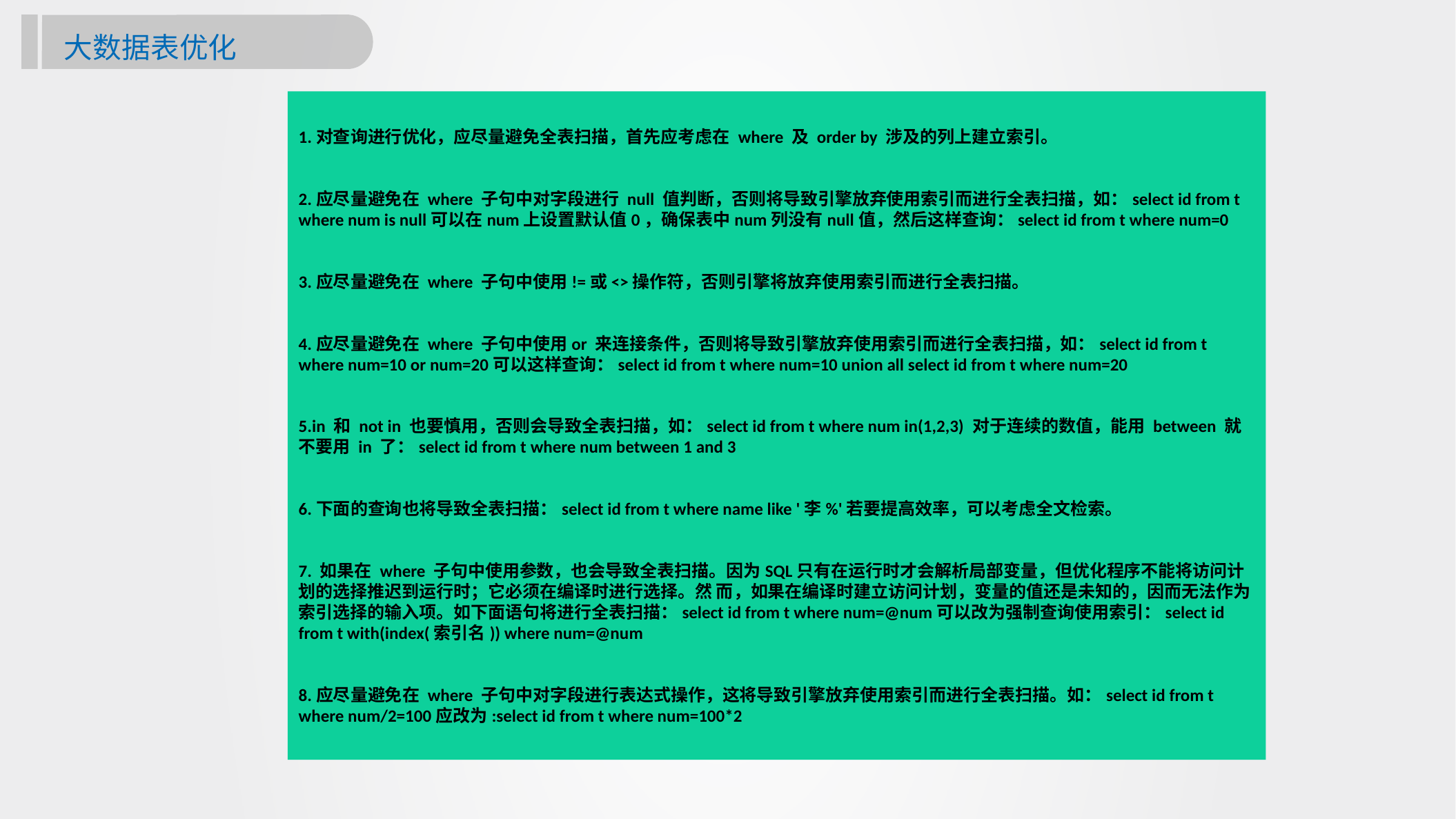

大数据表优化
1.对查询进行优化，应尽量避免全表扫描，首先应考虑在 where 及 order by 涉及的列上建立索引。

2.应尽量避免在 where 子句中对字段进行 null 值判断，否则将导致引擎放弃使用索引而进行全表扫描，如：select id from t where num is null可以在num上设置默认值0，确保表中num列没有null值，然后这样查询：select id from t where num=0

3.应尽量避免在 where 子句中使用!=或<>操作符，否则引擎将放弃使用索引而进行全表扫描。

4.应尽量避免在 where 子句中使用or 来连接条件，否则将导致引擎放弃使用索引而进行全表扫描，如：select id from t where num=10 or num=20可以这样查询：select id from t where num=10 union all select id from t where num=20

5.in 和 not in 也要慎用，否则会导致全表扫描，如：select id from t where num in(1,2,3) 对于连续的数值，能用 between 就不要用 in 了：select id from t where num between 1 and 3

6.下面的查询也将导致全表扫描：select id from t where name like '李%'若要提高效率，可以考虑全文检索。

7. 如果在 where 子句中使用参数，也会导致全表扫描。因为SQL只有在运行时才会解析局部变量，但优化程序不能将访问计划的选择推迟到运行时；它必须在编译时进行选择。然 而，如果在编译时建立访问计划，变量的值还是未知的，因而无法作为索引选择的输入项。如下面语句将进行全表扫描：select id from t where num=@num可以改为强制查询使用索引：select id from t with(index(索引名)) where num=@num

8.应尽量避免在 where 子句中对字段进行表达式操作，这将导致引擎放弃使用索引而进行全表扫描。如：select id from t where num/2=100应改为:select id from t where num=100*2